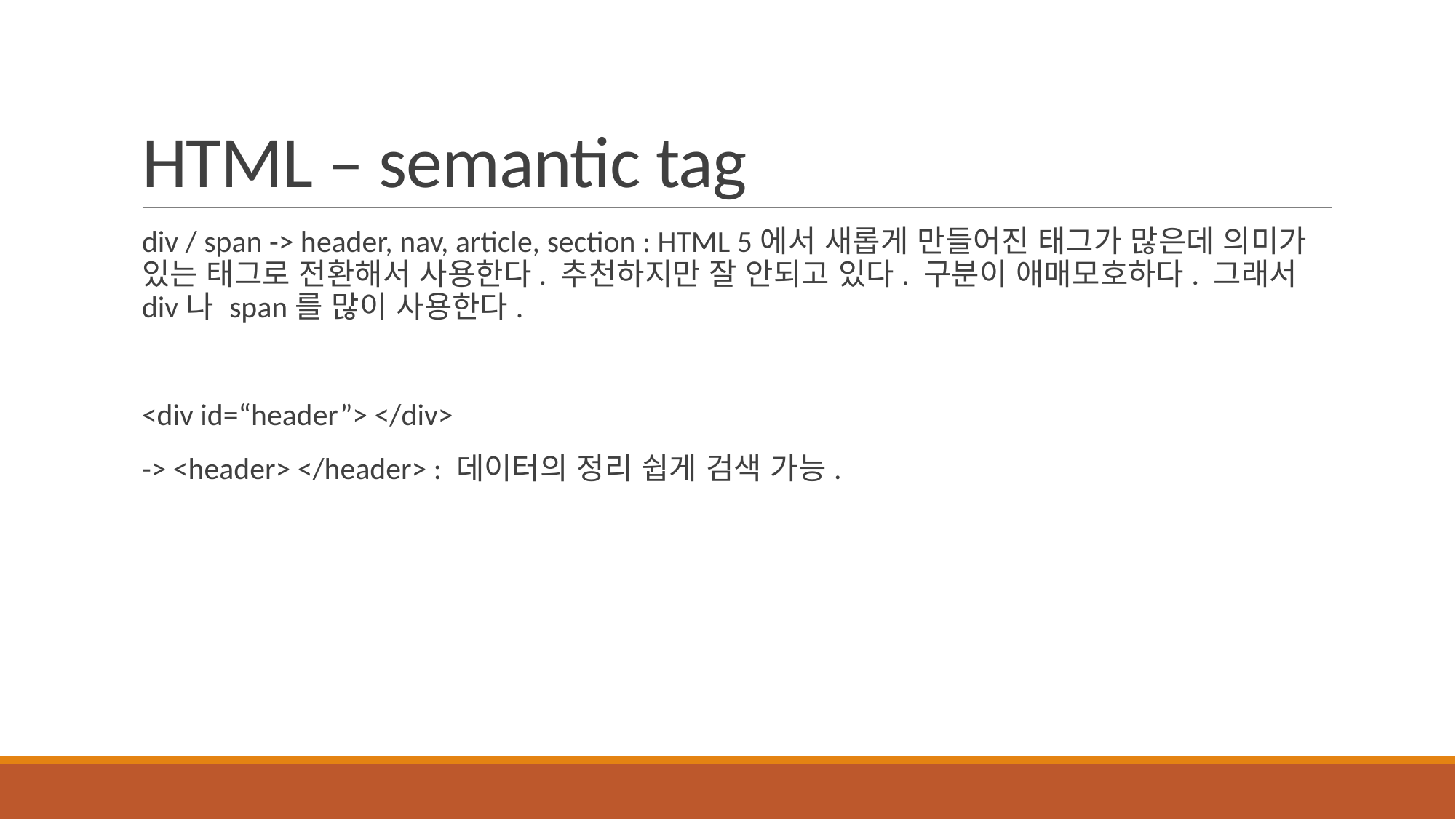

# HTML – semantic tag
div / span -> header, nav, article, section : HTML 5에서 새롭게 만들어진 태그가 많은데 의미가 있는 태그로 전환해서 사용한다. 추천하지만 잘 안되고 있다. 구분이 애매모호하다. 그래서 div나 span를 많이 사용한다.

<div id=“header”> </div>
-> <header> </header> : 데이터의 정리 쉽게 검색 가능.